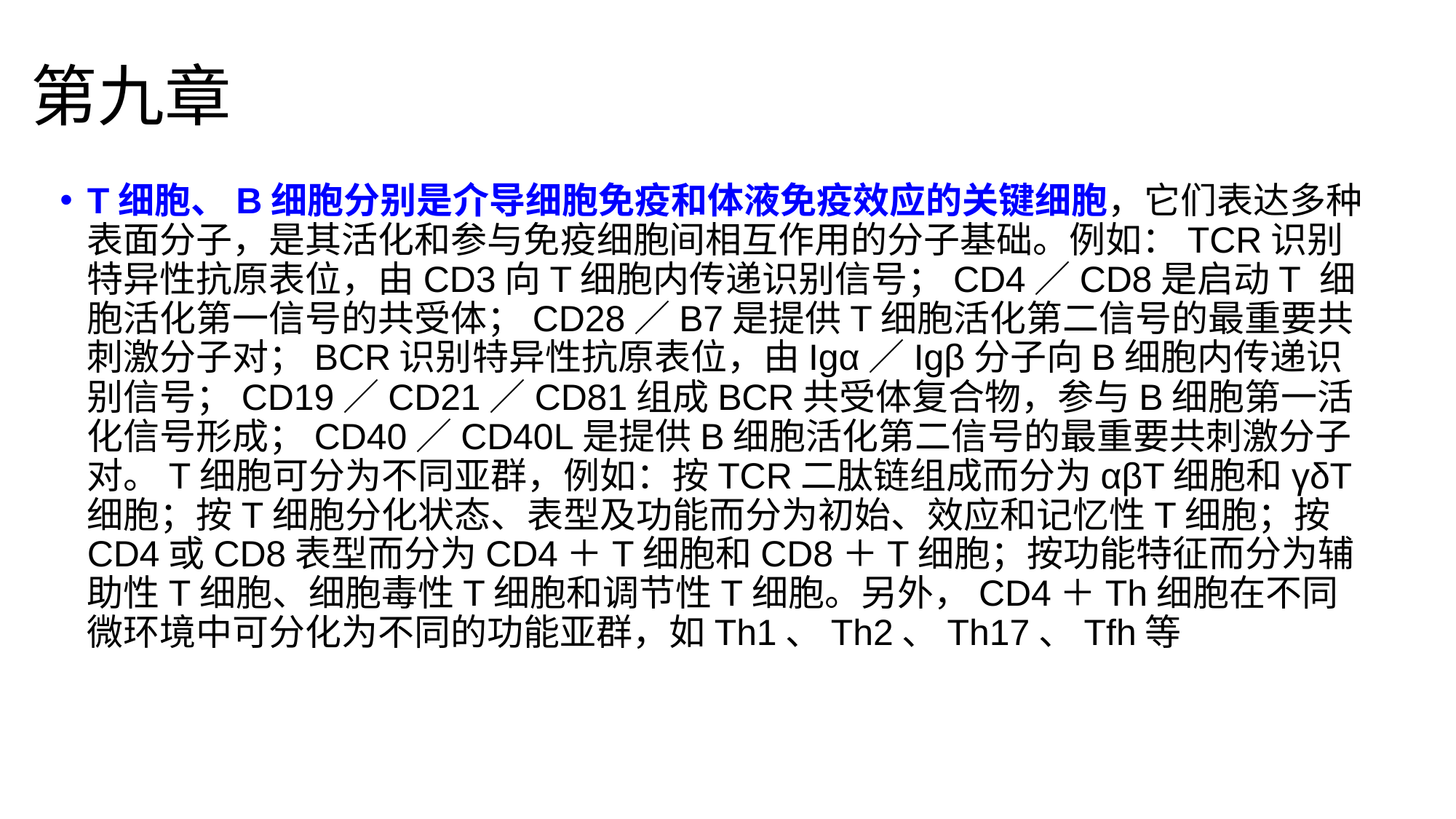

# 第九章
T细胞、B细胞分别是介导细胞免疫和体液免疫效应的关键细胞，它们表达多种表面分子，是其活化和参与免疫细胞间相互作用的分子基础。例如：TCR识别特异性抗原表位，由CD3向T细胞内传递识别信号；CD4／CD8是启动T 细胞活化第一信号的共受体；CD28／B7是提供T细胞活化第二信号的最重要共刺激分子对；BCR识别特异性抗原表位，由Igα／Igβ分子向B细胞内传递识别信号；CD19／CD21／CD81组成BCR共受体复合物，参与B细胞第一活化信号形成；CD40／CD40L是提供B细胞活化第二信号的最重要共刺激分子对。T细胞可分为不同亚群，例如：按TCR二肽链组成而分为αβT细胞和γδT细胞；按T细胞分化状态、表型及功能而分为初始、效应和记忆性T细胞；按CD4或CD8表型而分为CD4＋T细胞和CD8＋T细胞；按功能特征而分为辅助性T细胞、细胞毒性T细胞和调节性T细胞。另外，CD4＋Th细胞在不同微环境中可分化为不同的功能亚群，如Th1、Th2、Th17、Tfh等